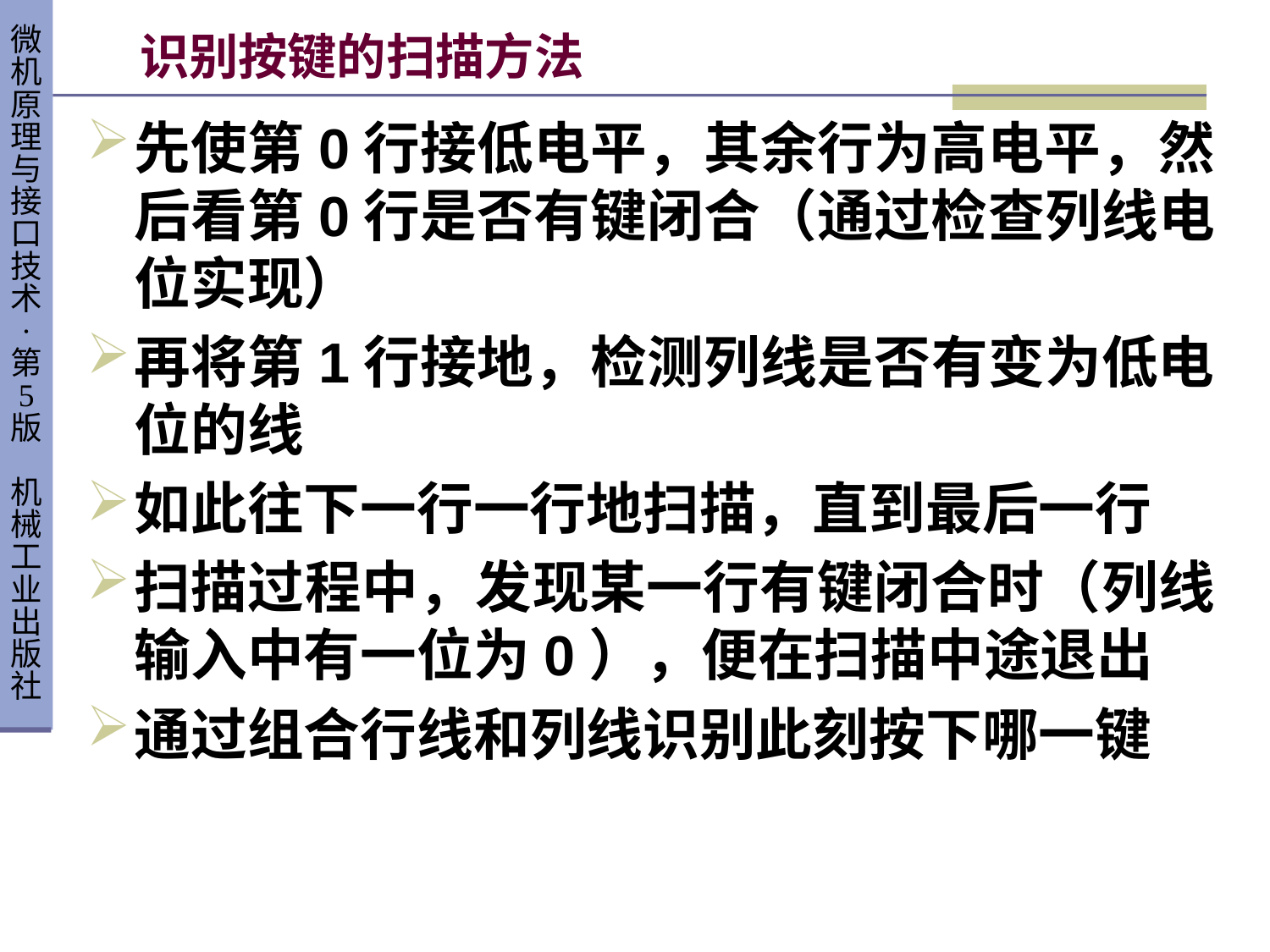

# 识别按键的扫描方法
先使第0行接低电平，其余行为高电平，然后看第0行是否有键闭合（通过检查列线电位实现）
再将第1行接地，检测列线是否有变为低电位的线
如此往下一行一行地扫描，直到最后一行
扫描过程中，发现某一行有键闭合时（列线输入中有一位为0），便在扫描中途退出
通过组合行线和列线识别此刻按下哪一键